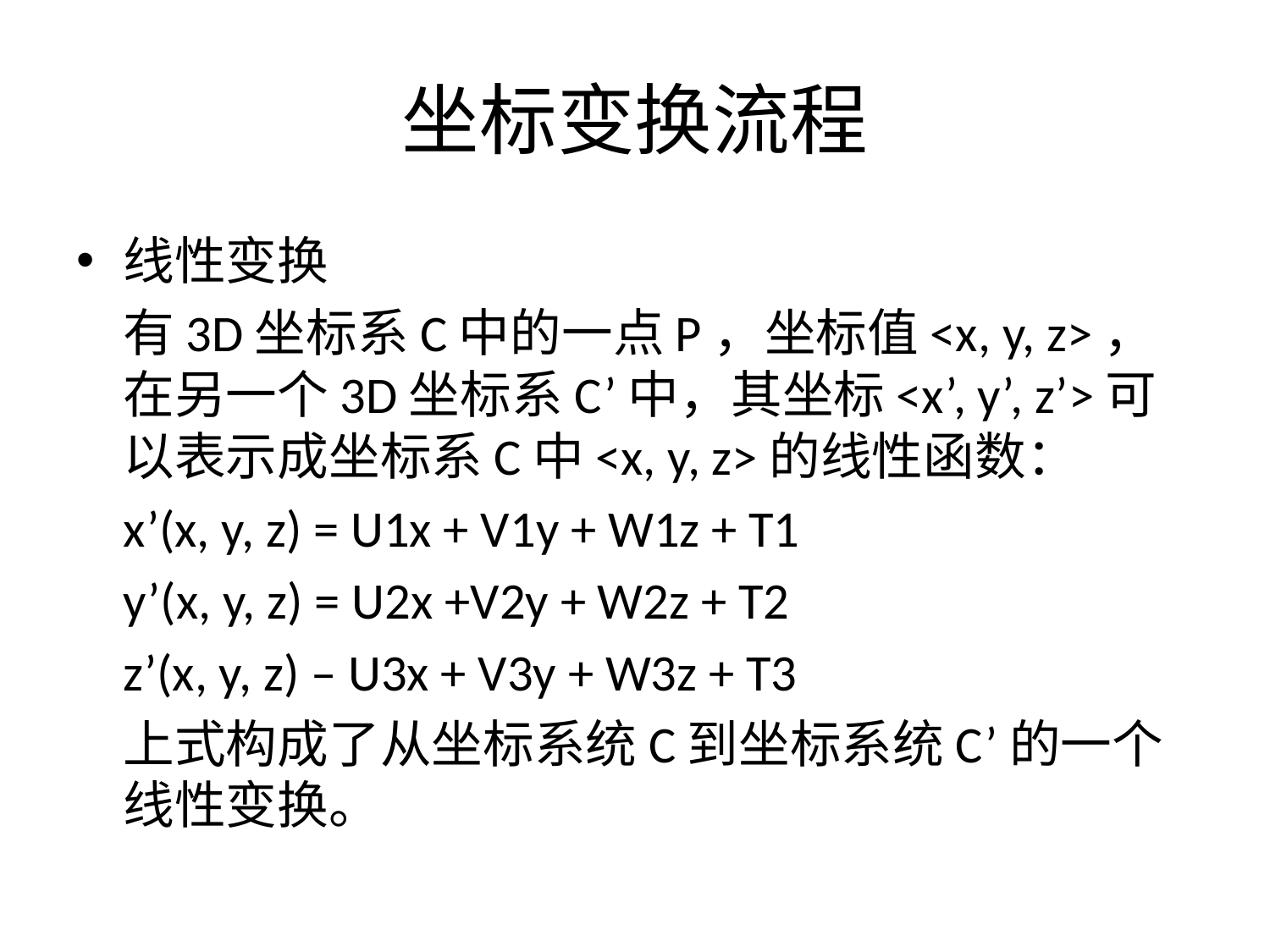

# 坐标变换流程
线性变换
	有3D坐标系C中的一点P，坐标值<x, y, z>，在另一个3D坐标系C’中，其坐标<x’, y’, z’>可以表示成坐标系C中<x, y, z>的线性函数：
	x’(x, y, z) = U1x + V1y + W1z + T1
	y’(x, y, z) = U2x +V2y + W2z + T2
	z’(x, y, z) – U3x + V3y + W3z + T3
	上式构成了从坐标系统C到坐标系统C’的一个线性变换。